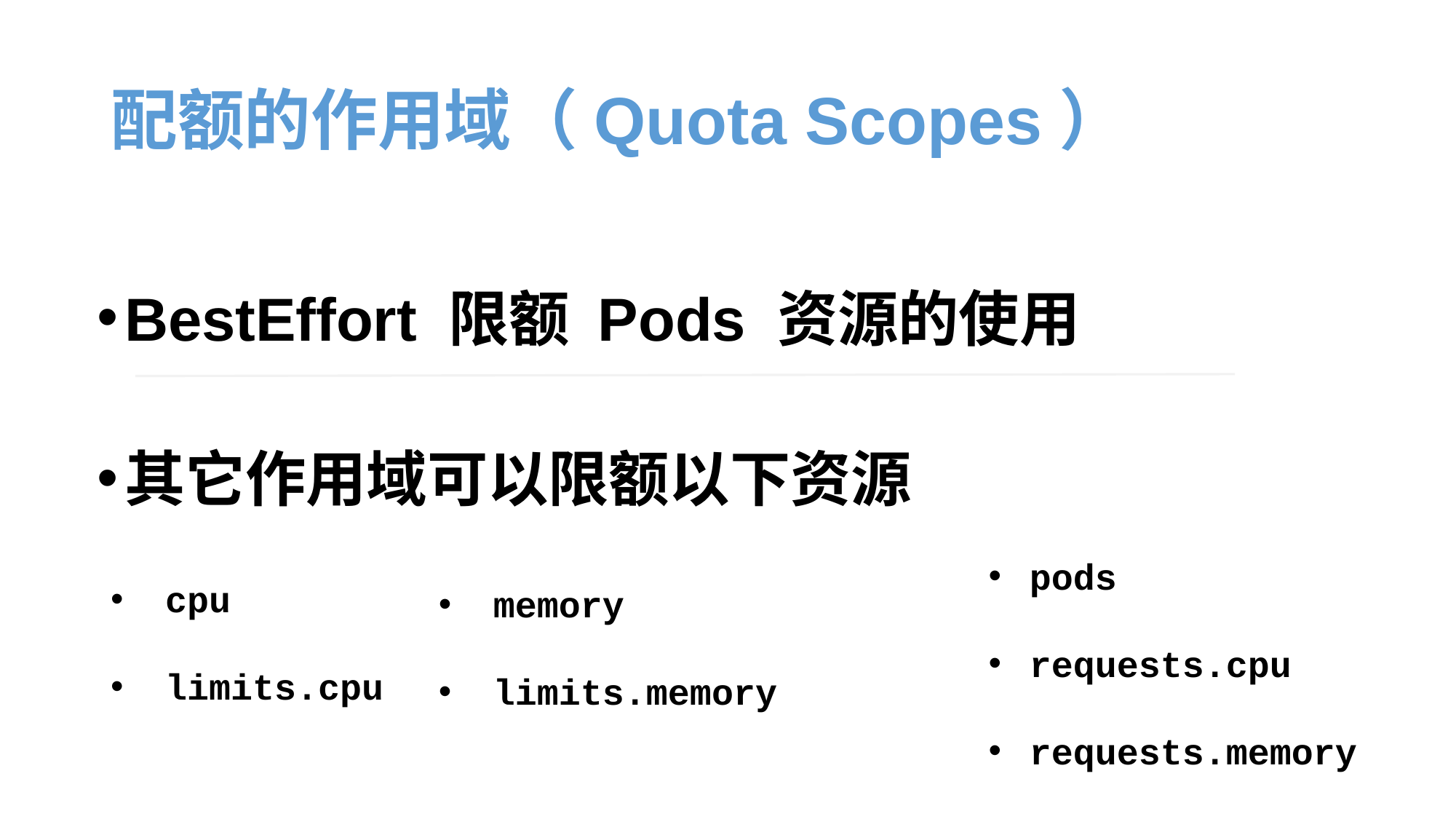

# 配额的作用域（Quota Scopes）
BestEffort 限额 Pods 资源的使用
其它作用域可以限额以下资源
pods
requests.cpu
requests.memory
cpu
limits.cpu
memory
limits.memory